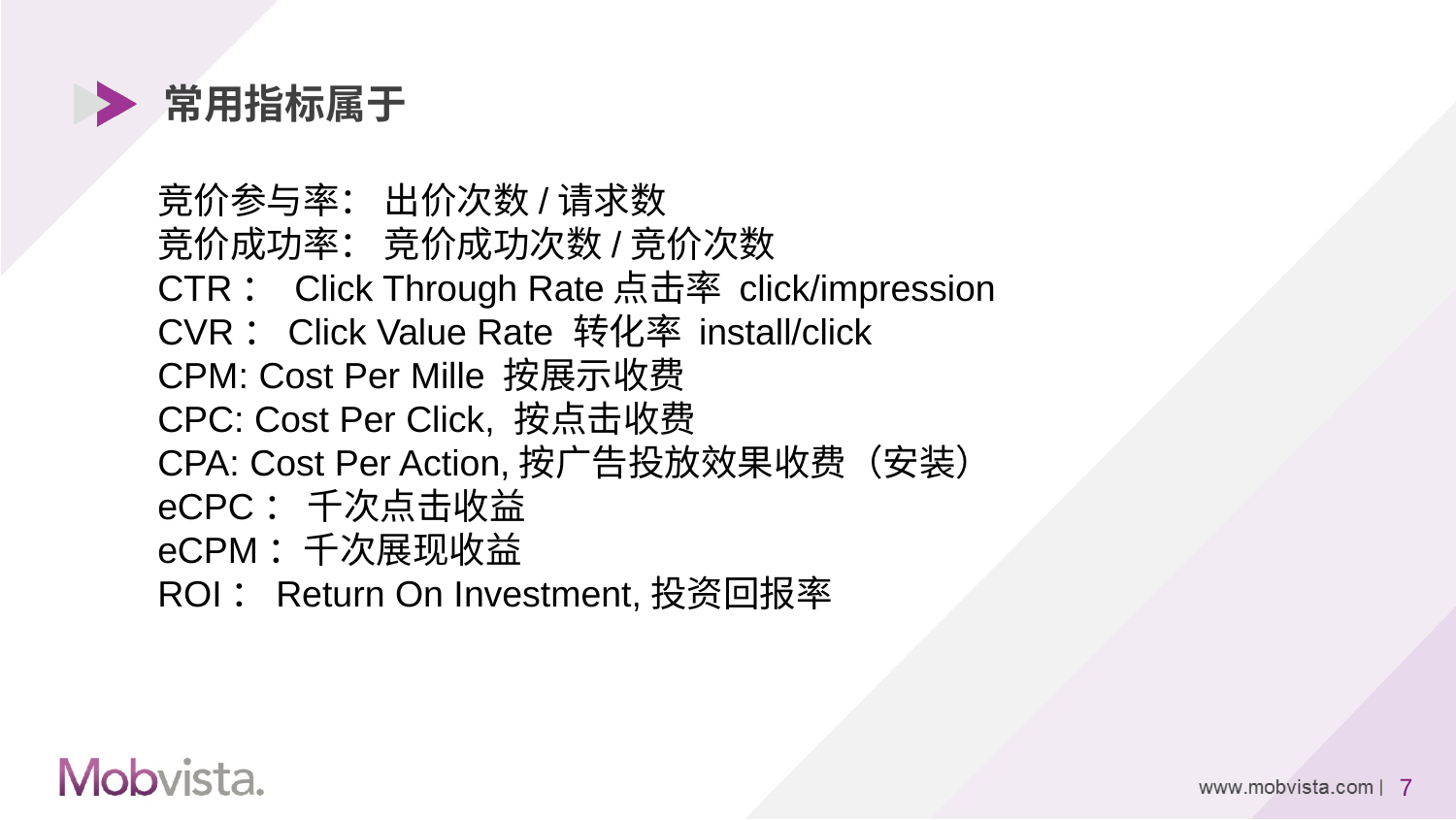

# 常用指标属于
竞价参与率： 出价次数/请求数
竞价成功率： 竞价成功次数/竞价次数
CTR： Click Through Rate点击率 click/impression
CVR：Click Value Rate 转化率 install/click
CPM: Cost Per Mille 按展示收费
CPC: Cost Per Click, 按点击收费
CPA: Cost Per Action,按广告投放效果收费（安装）
eCPC： 千次点击收益
eCPM：千次展现收益
ROI：Return On Investment,投资回报率
7